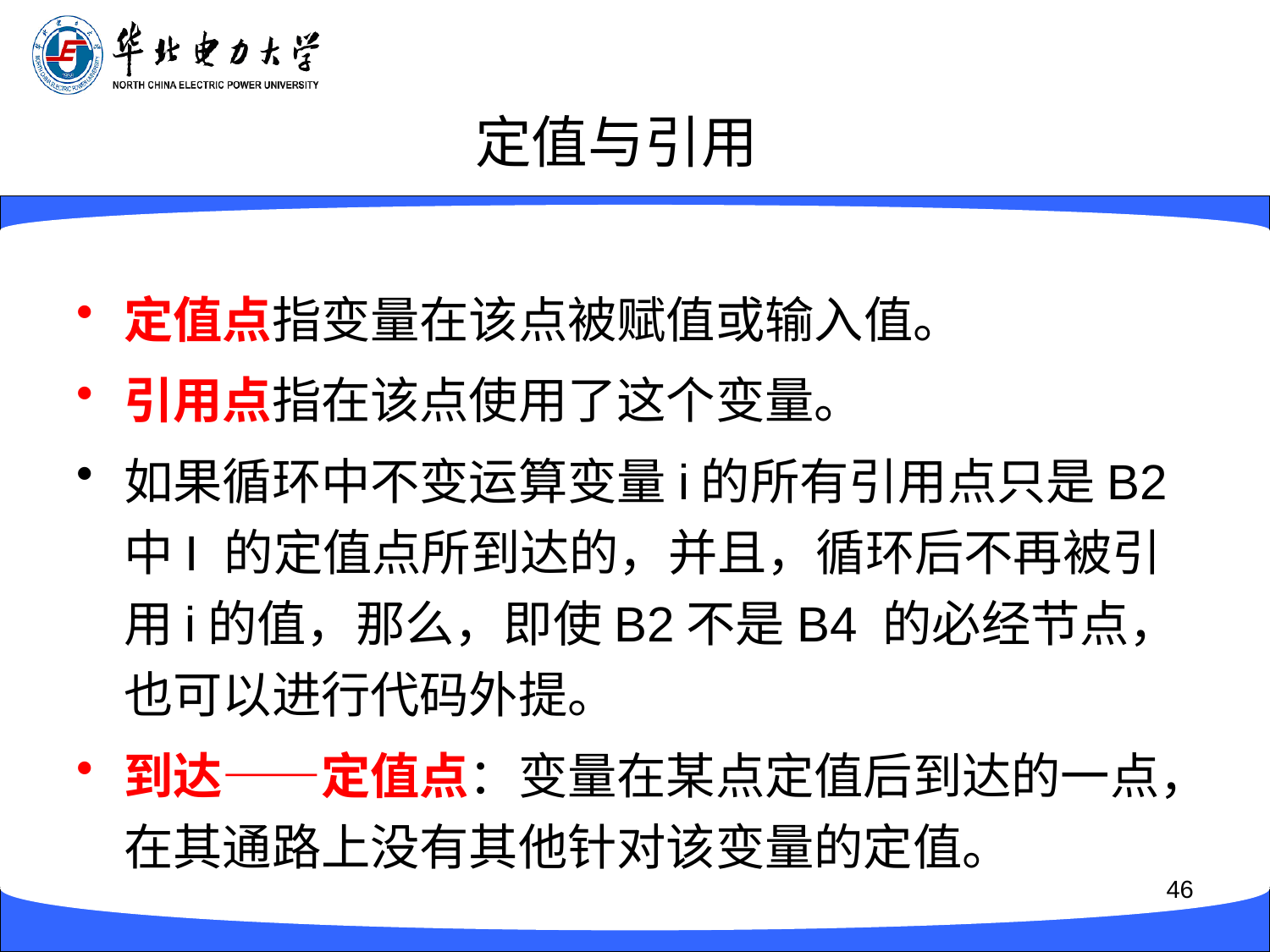

# 定值与引用
定值点指变量在该点被赋值或输入值。
引用点指在该点使用了这个变量。
如果循环中不变运算变量i的所有引用点只是B2中I 的定值点所到达的，并且，循环后不再被引用i的值，那么，即使B2不是B4 的必经节点，也可以进行代码外提。
到达——定值点：变量在某点定值后到达的一点，在其通路上没有其他针对该变量的定值。
46